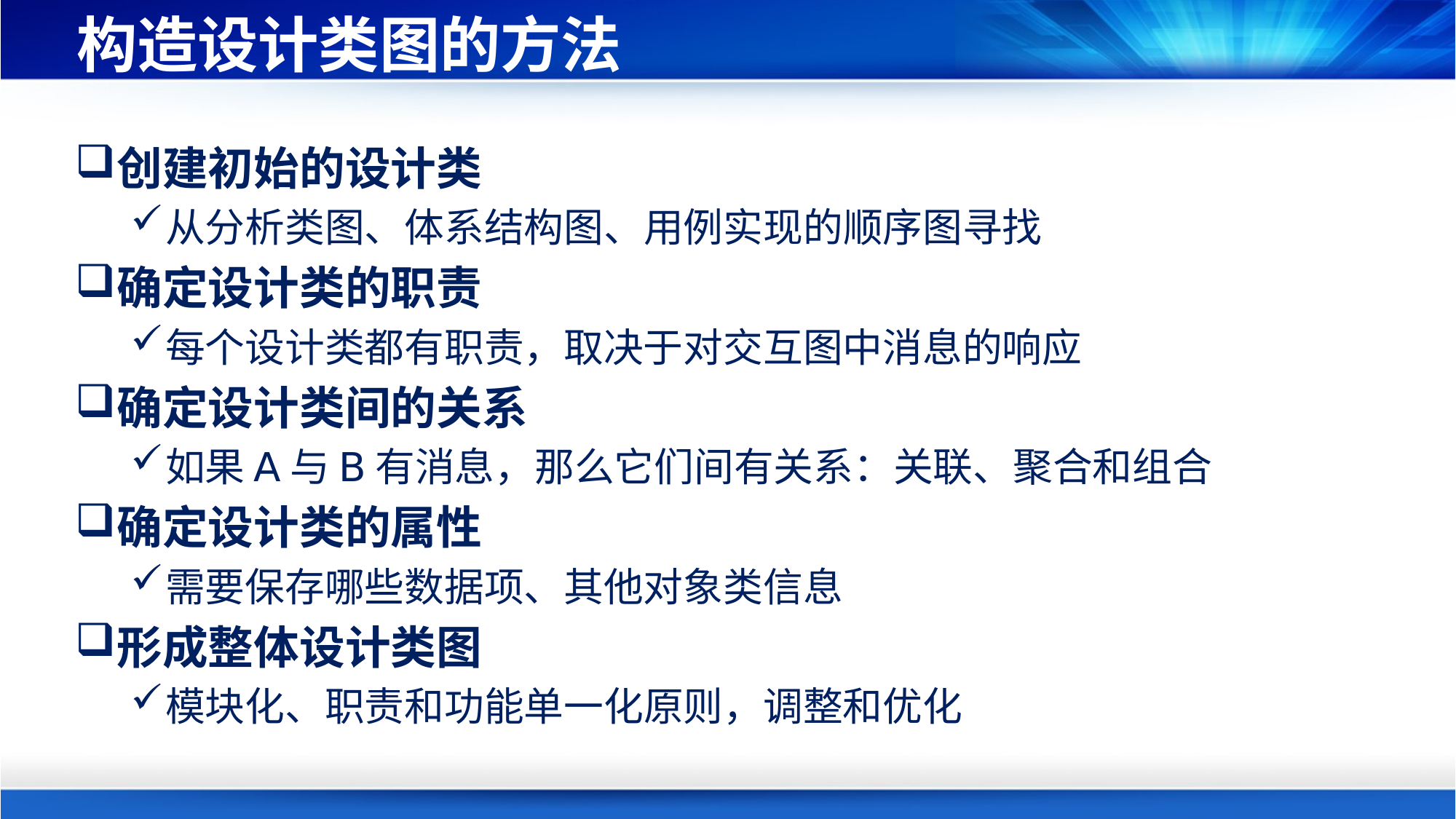

# 构造设计类图的方法
创建初始的设计类
从分析类图、体系结构图、用例实现的顺序图寻找
确定设计类的职责
每个设计类都有职责，取决于对交互图中消息的响应
确定设计类间的关系
如果A与B有消息，那么它们间有关系：关联、聚合和组合
确定设计类的属性
需要保存哪些数据项、其他对象类信息
形成整体设计类图
模块化、职责和功能单一化原则，调整和优化